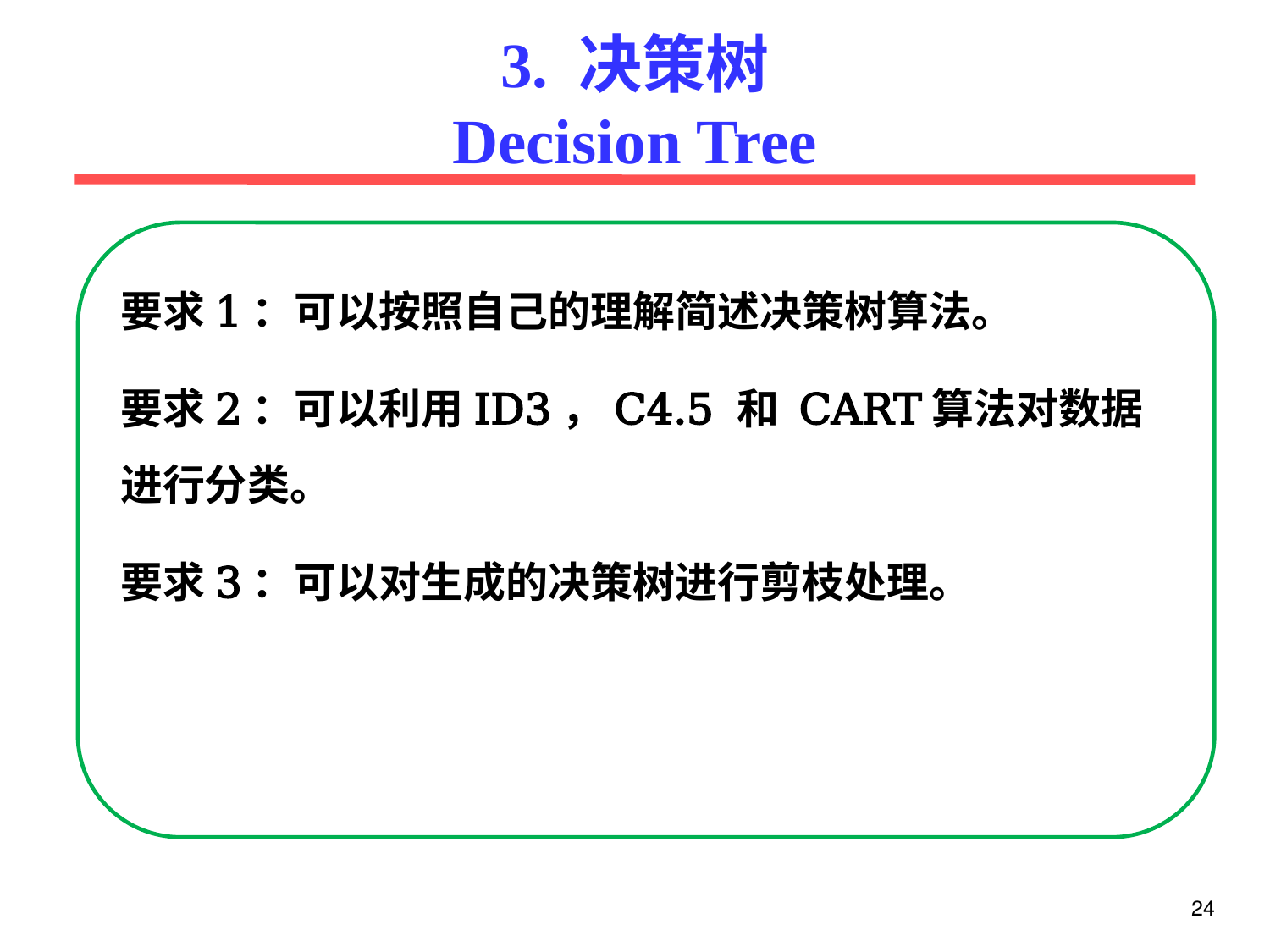

# 3. 决策树 Decision Tree
要求1：可以按照自己的理解简述决策树算法。
要求2：可以利用ID3，C4.5 和 CART算法对数据进行分类。
要求3：可以对生成的决策树进行剪枝处理。

24